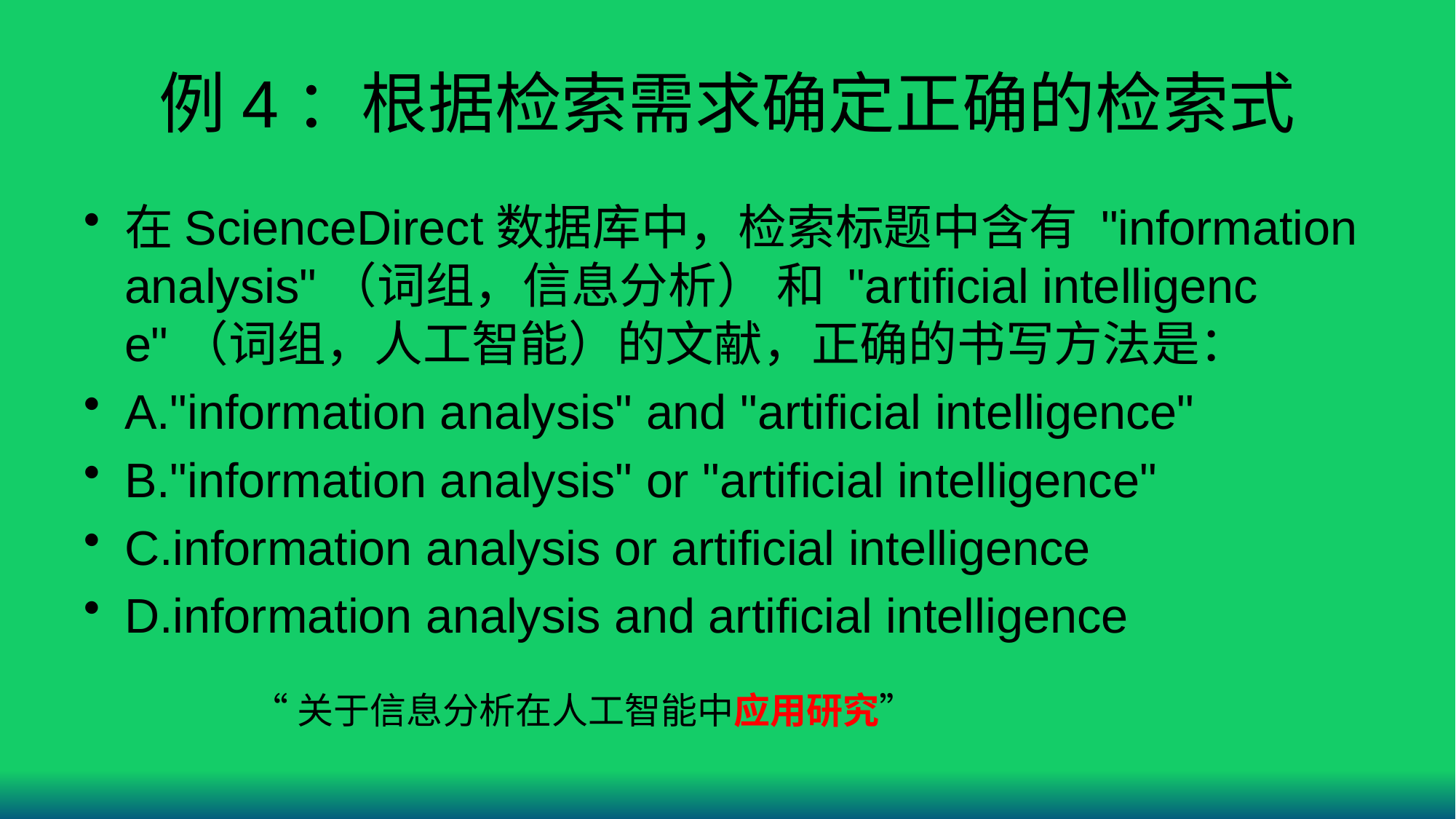

# 例4：根据检索需求确定正确的检索式
在ScienceDirect数据库中，检索标题中含有 "information analysis"（词组，信息分析） 和 "artificial intelligence"（词组，人工智能）的文献，正确的书写方法是：
A."information analysis" and "artificial intelligence"
B."information analysis" or "artificial intelligence"
C.information analysis or artificial intelligence
D.information analysis and artificial intelligence
“关于信息分析在人工智能中应用研究”